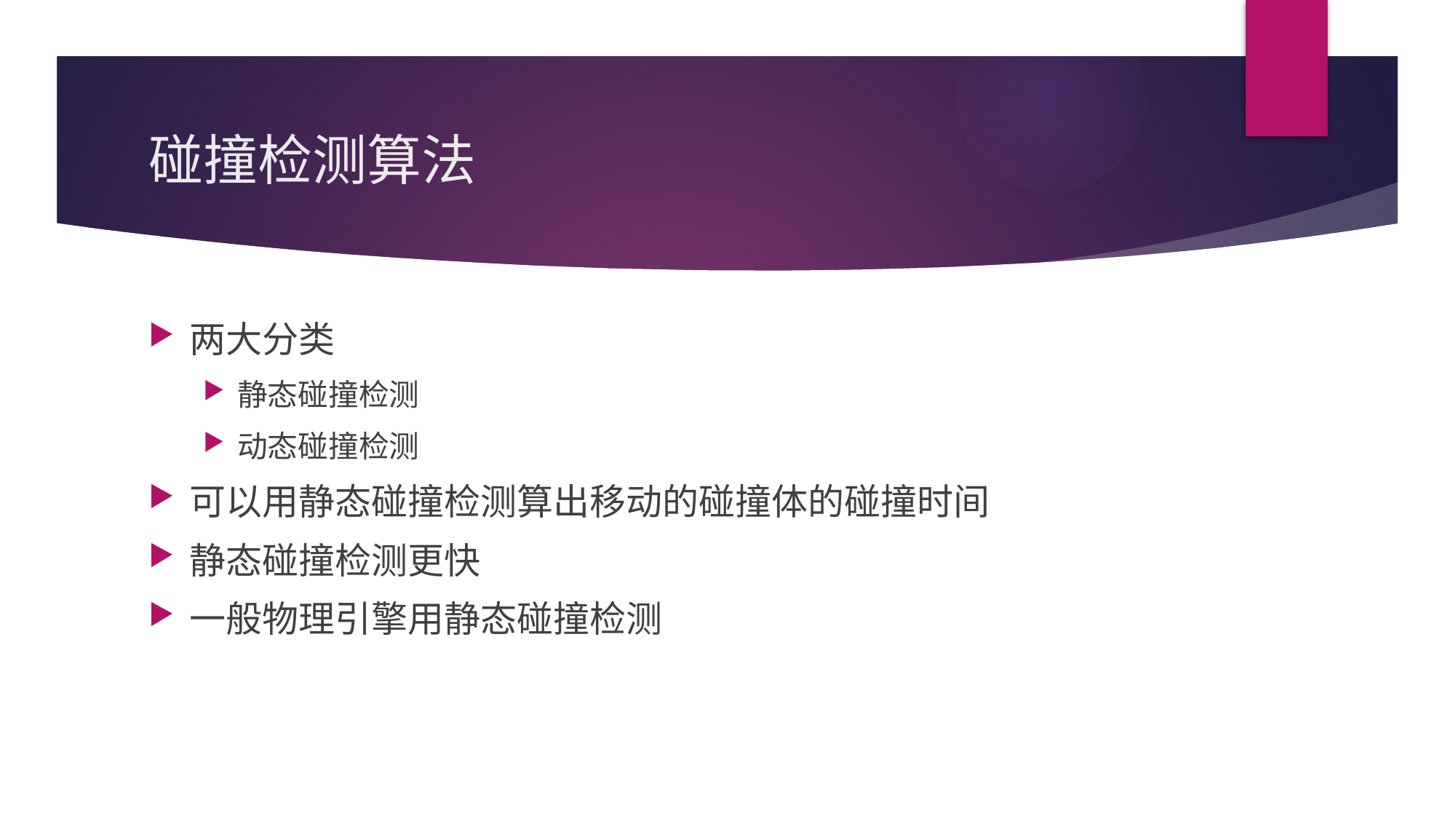

# 碰撞检测算法
两大分类
静态碰撞检测
动态碰撞检测
可以用静态碰撞检测算出移动的碰撞体的碰撞时间
静态碰撞检测更快
一般物理引擎用静态碰撞检测